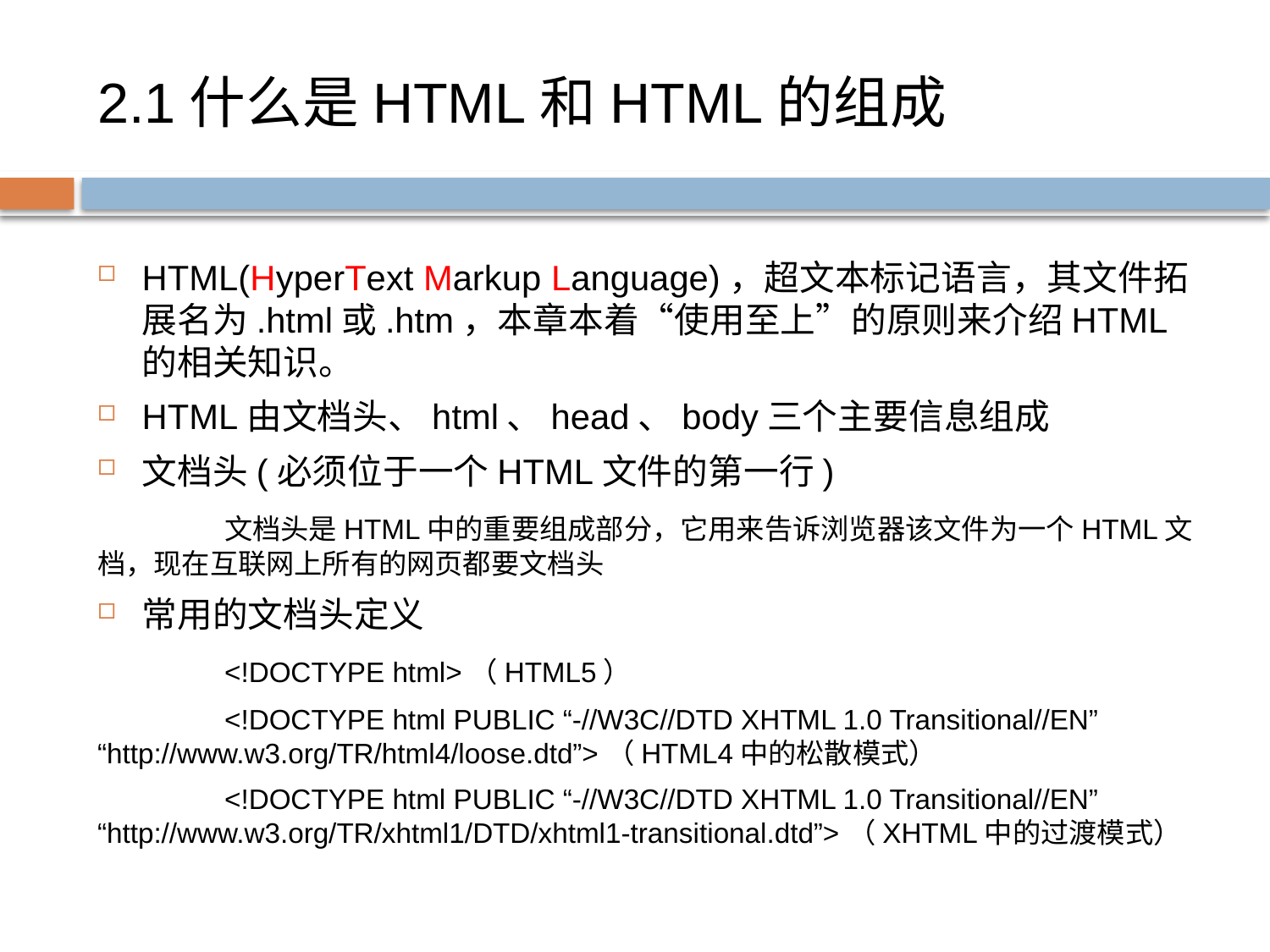

# 2.1什么是HTML和HTML的组成
HTML(HyperText Markup Language)，超文本标记语言，其文件拓展名为.html或.htm，本章本着“使用至上”的原则来介绍HTML的相关知识。
HTML由文档头、html、head、body三个主要信息组成
文档头(必须位于一个HTML文件的第一行)
	文档头是HTML中的重要组成部分，它用来告诉浏览器该文件为一个HTML文档，现在互联网上所有的网页都要文档头
常用的文档头定义
	<!DOCTYPE html>（HTML5）
	<!DOCTYPE html PUBLIC “-//W3C//DTD XHTML 1.0 Transitional//EN” “http://www.w3.org/TR/html4/loose.dtd”>（HTML4中的松散模式）
	<!DOCTYPE html PUBLIC “-//W3C//DTD XHTML 1.0 Transitional//EN” “http://www.w3.org/TR/xhtml1/DTD/xhtml1-transitional.dtd”>（XHTML中的过渡模式）